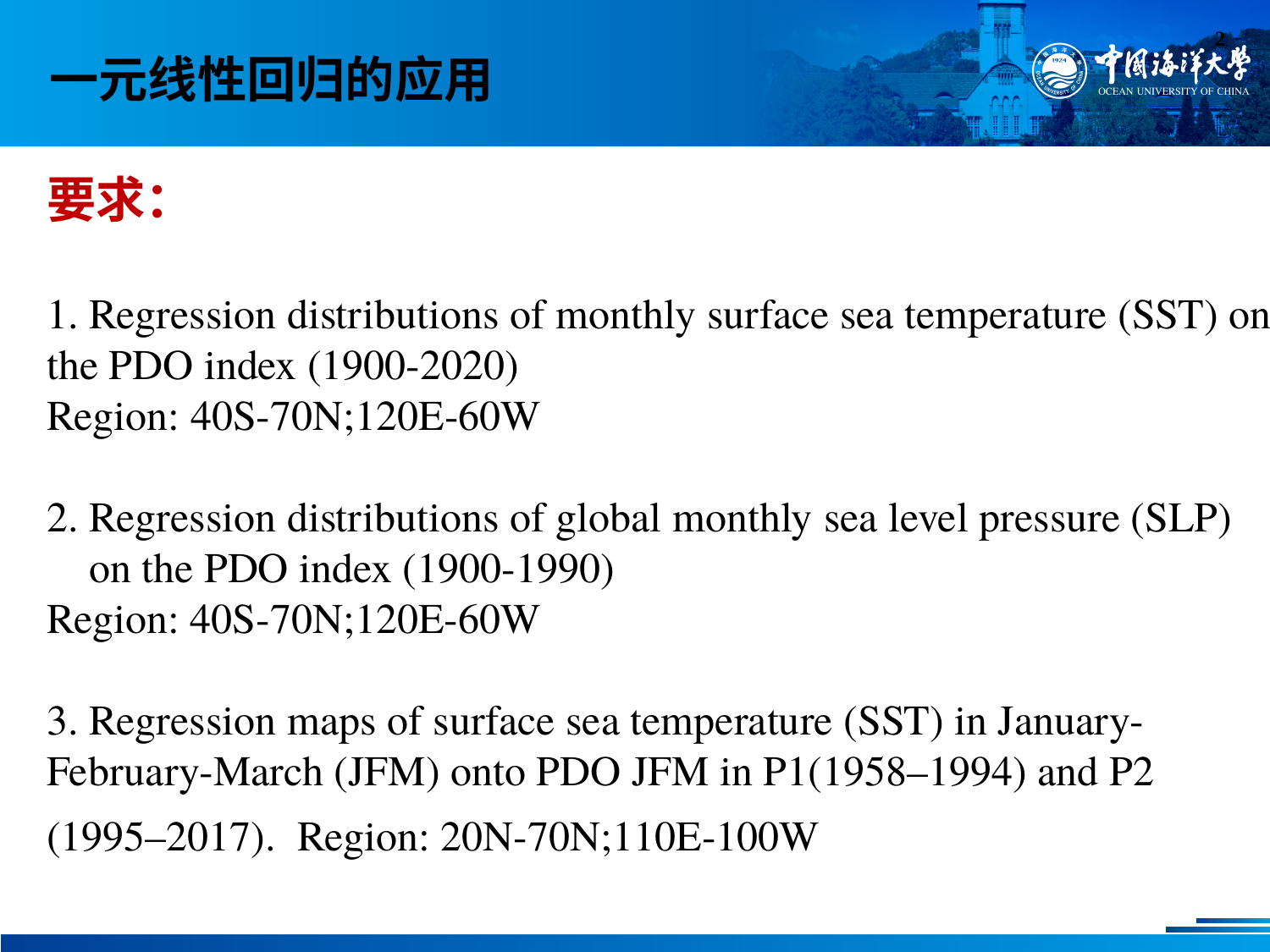

2
一元线性回归的应用
要求：

1. Regression distributions of monthly surface sea temperature (SST) on the PDO index (1900-2020)
Region: 40S-70N;120E-60W

2. Regression distributions of global monthly sea level pressure (SLP)         on the PDO index (1900-1990)
Region: 40S-70N;120E-60W

3. Regression maps of surface sea temperature (SST) in January-February-March (JFM) onto PDO JFM in P1(1958–1994) and P2 (1995–2017).  Region: 20N-70N;110E-100W